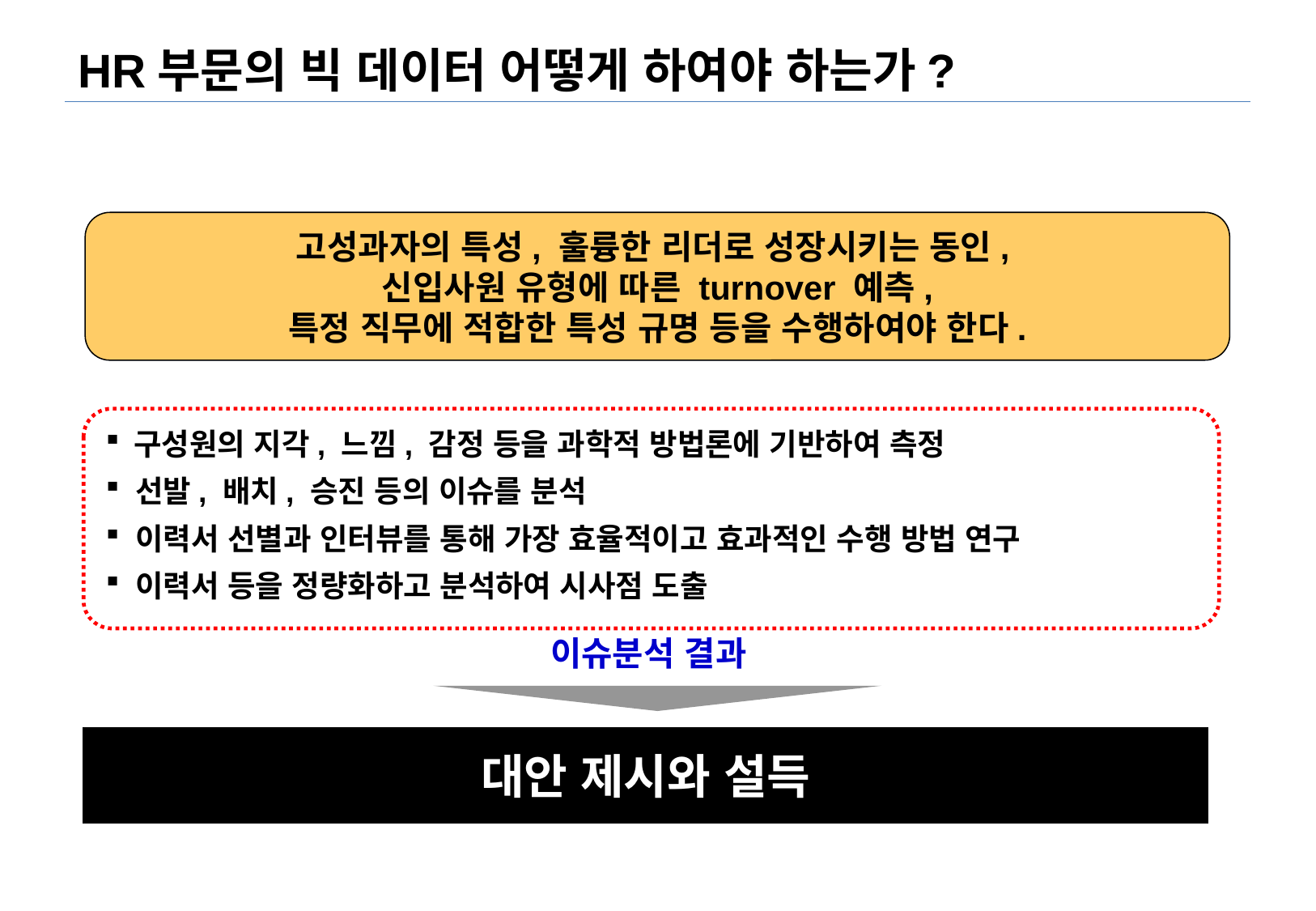

# HR부문의 빅 데이터 어떻게 하여야 하는가?
고성과자의 특성, 훌륭한 리더로 성장시키는 동인,
신입사원 유형에 따른 turnover 예측,
특정 직무에 적합한 특성 규명 등을 수행하여야 한다.
 구성원의 지각, 느낌, 감정 등을 과학적 방법론에 기반하여 측정
 선발, 배치, 승진 등의 이슈를 분석
 이력서 선별과 인터뷰를 통해 가장 효율적이고 효과적인 수행 방법 연구
 이력서 등을 정량화하고 분석하여 시사점 도출

이슈분석 결과

대안 제시와 설득